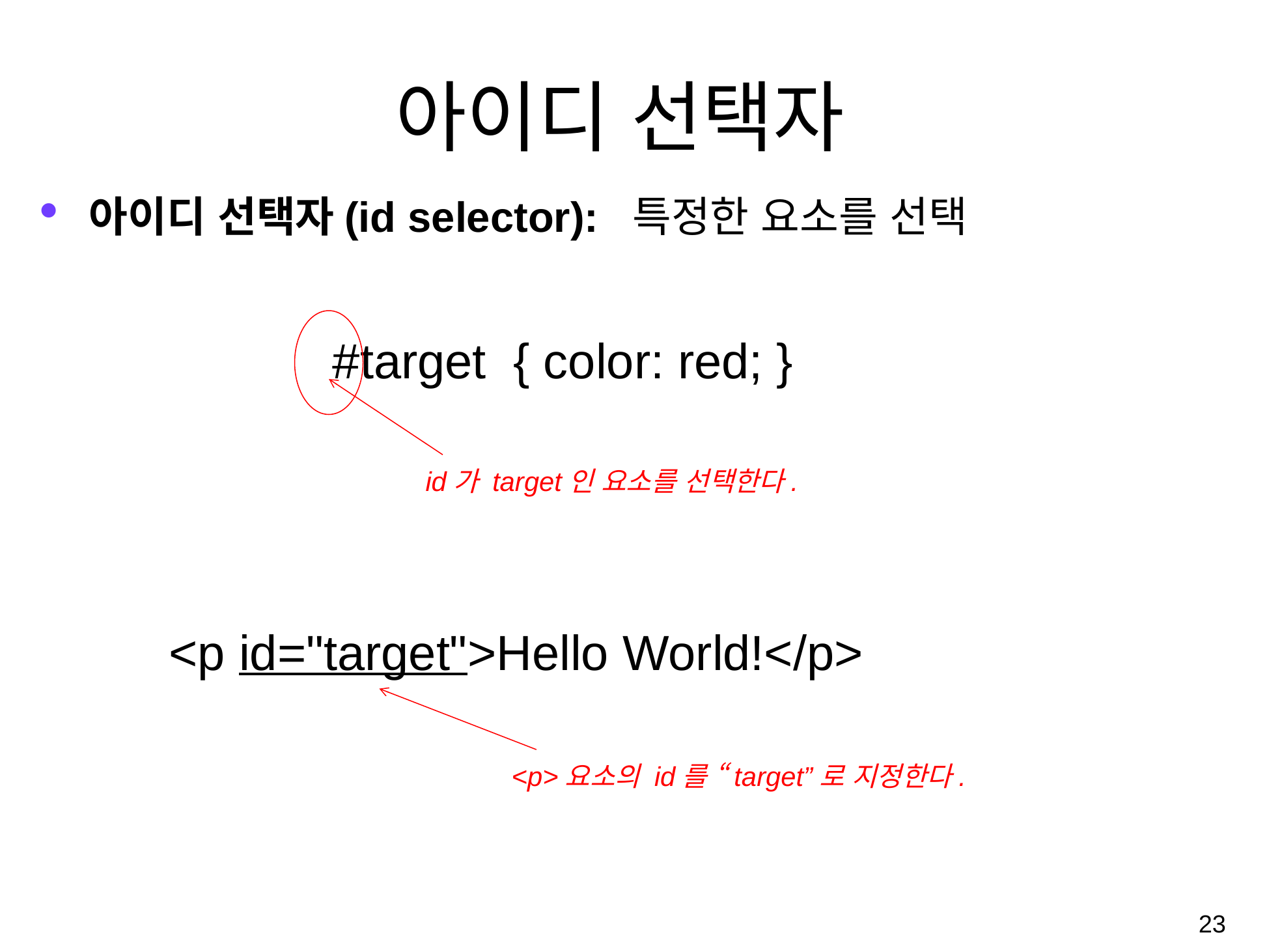

# 아이디 선택자
아이디 선택자(id selector):  특정한 요소를 선택

#target  { color: red; }
id가 target인 요소를 선택한다.
<p id="target">Hello World!</p>
<p>요소의 id를 “target”로 지정한다.
23